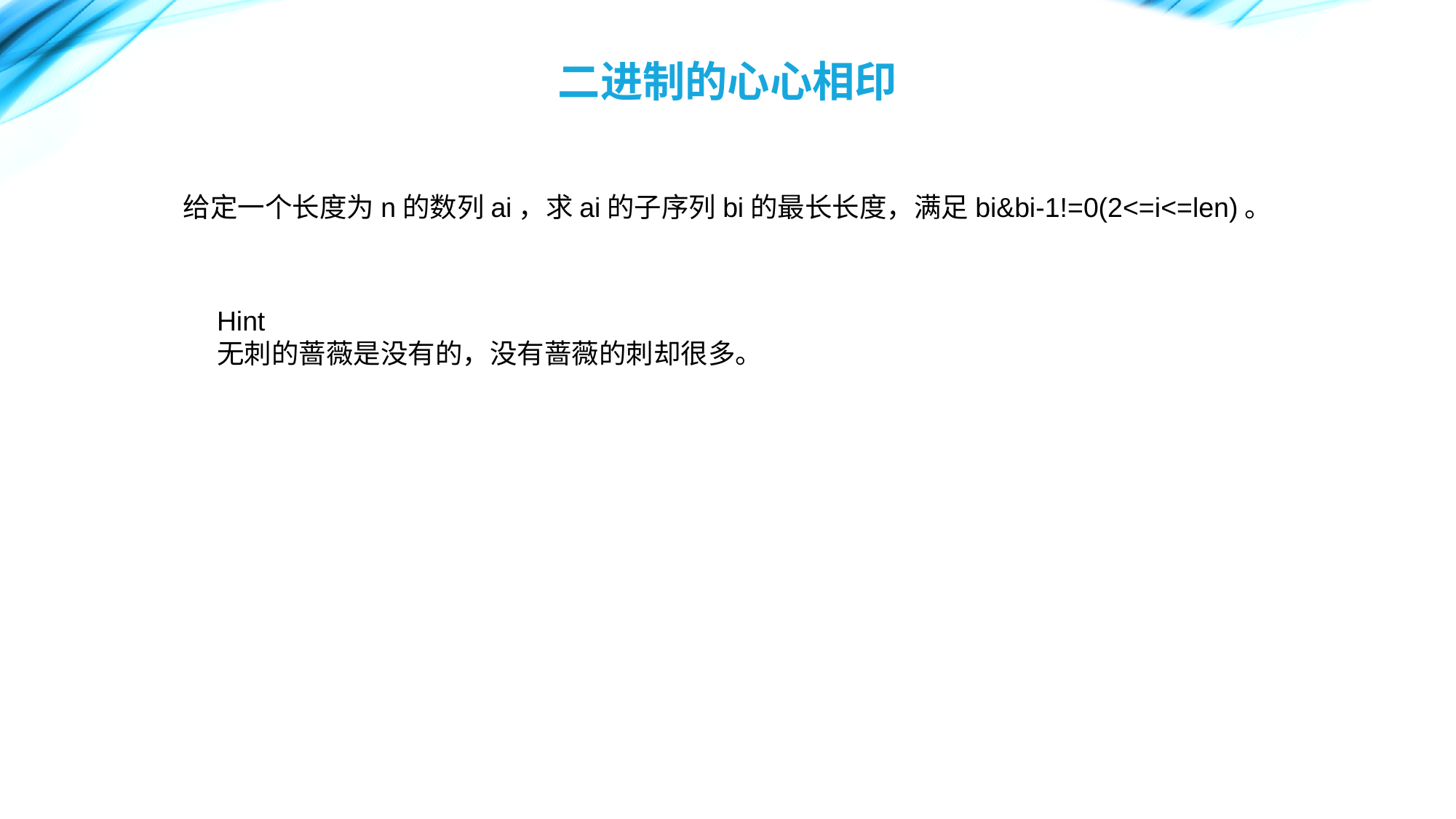

二进制的心心相印
给定一个长度为n的数列ai，求ai的子序列bi的最长长度，满足bi&bi-1!=0(2<=i<=len)。
Hint
无刺的蔷薇是没有的，没有蔷薇的刺却很多。